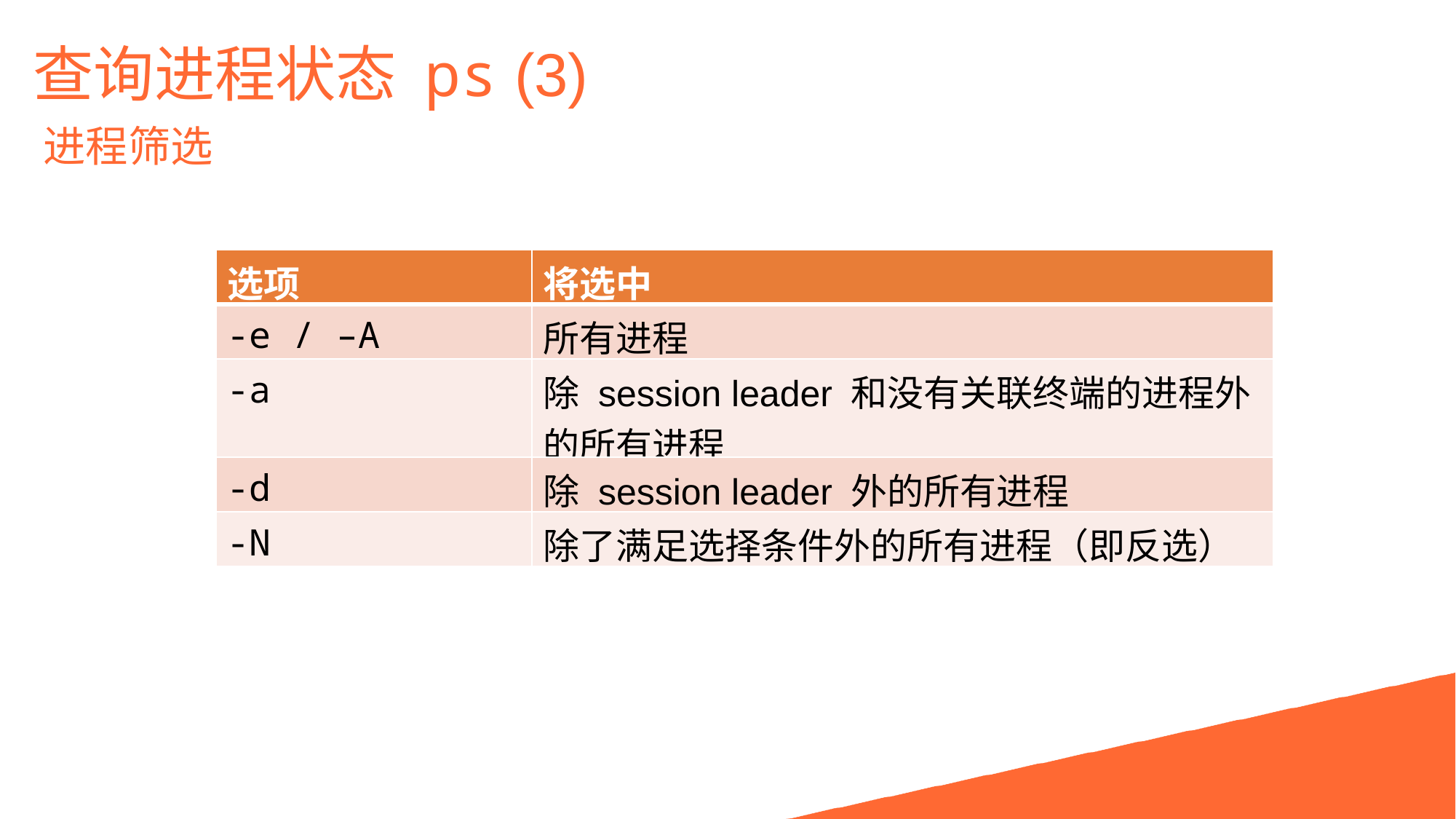

查询进程状态 ps (3)
进程筛选
| 选项 | 将选中 |
| --- | --- |
| -e / –A | 所有进程 |
| -a | 除 session leader 和没有关联终端的进程外的所有进程 |
| -d | 除 session leader 外的所有进程 |
| -N | 除了满足选择条件外的所有进程（即反选） |